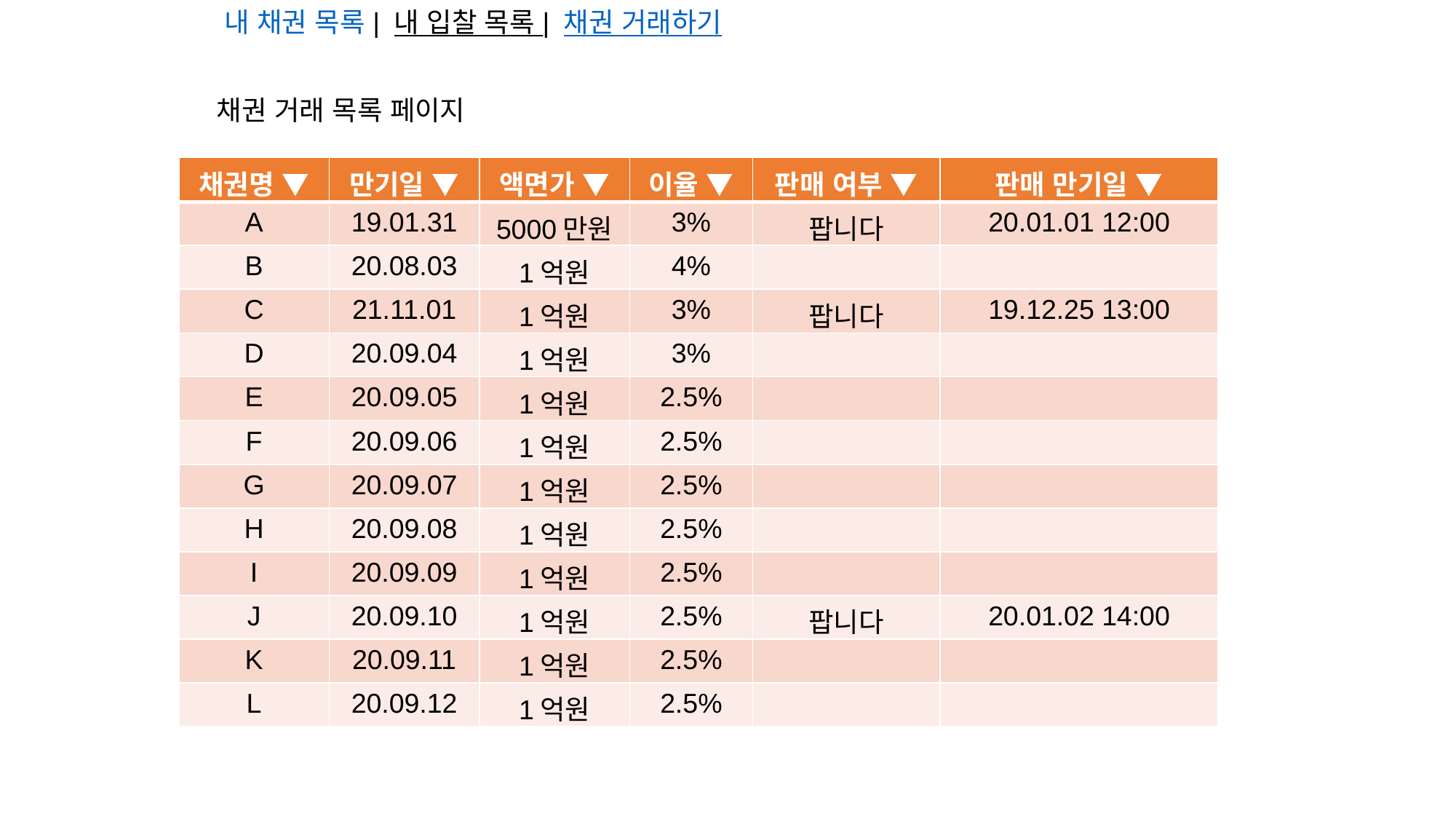

내 채권 목록 | 내 입찰 목록 | 채권 거래하기
채권 거래 목록 페이지
| 채권명 ▼ | 만기일 ▼ | 액면가 ▼ | 이율 ▼ | 판매 여부 ▼ | 판매 만기일 ▼ |
| --- | --- | --- | --- | --- | --- |
| A | 19.01.31 | 5000만원 | 3% | 팝니다 | 20.01.01 12:00 |
| B | 20.08.03 | 1억원 | 4% |  |  |
| C | 21.11.01 | 1억원 | 3% | 팝니다 | 19.12.25 13:00 |
| D | 20.09.04 | 1억원 | 3% |  |  |
| E | 20.09.05 | 1억원 | 2.5% |  |  |
| F | 20.09.06 | 1억원 | 2.5% |  |  |
| G | 20.09.07 | 1억원 | 2.5% |  |  |
| H | 20.09.08 | 1억원 | 2.5% |  |  |
| I | 20.09.09 | 1억원 | 2.5% |  |  |
| J | 20.09.10 | 1억원 | 2.5% | 팝니다 | 20.01.02 14:00 |
| K | 20.09.11 | 1억원 | 2.5% |  |  |
| L | 20.09.12 | 1억원 | 2.5% |  |  |